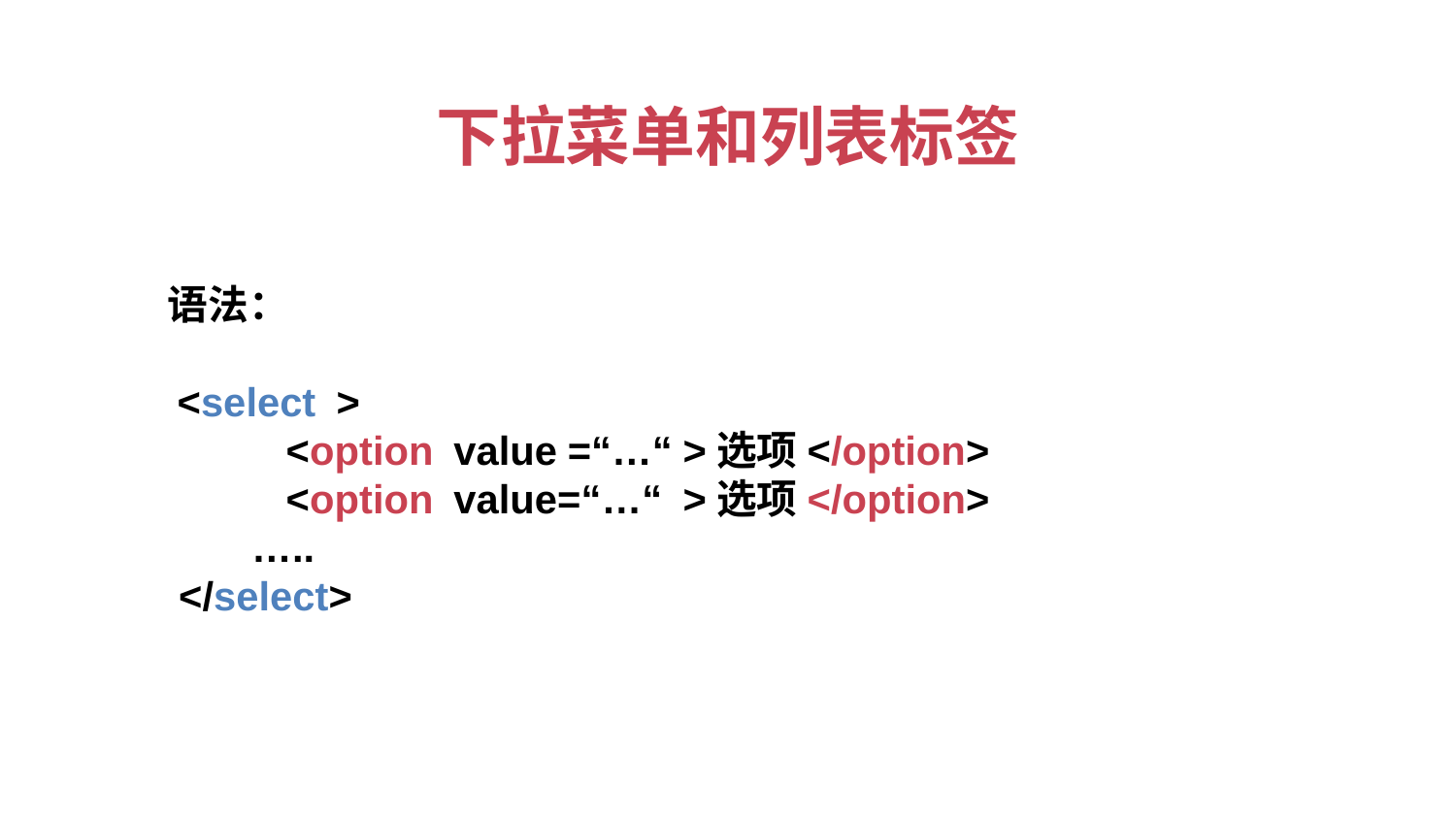

下拉菜单和列表标签
语法：
<select  >
<option  value =“…“ >选项</option>
<option  value=“…“  >选项</option>
…..
</select>